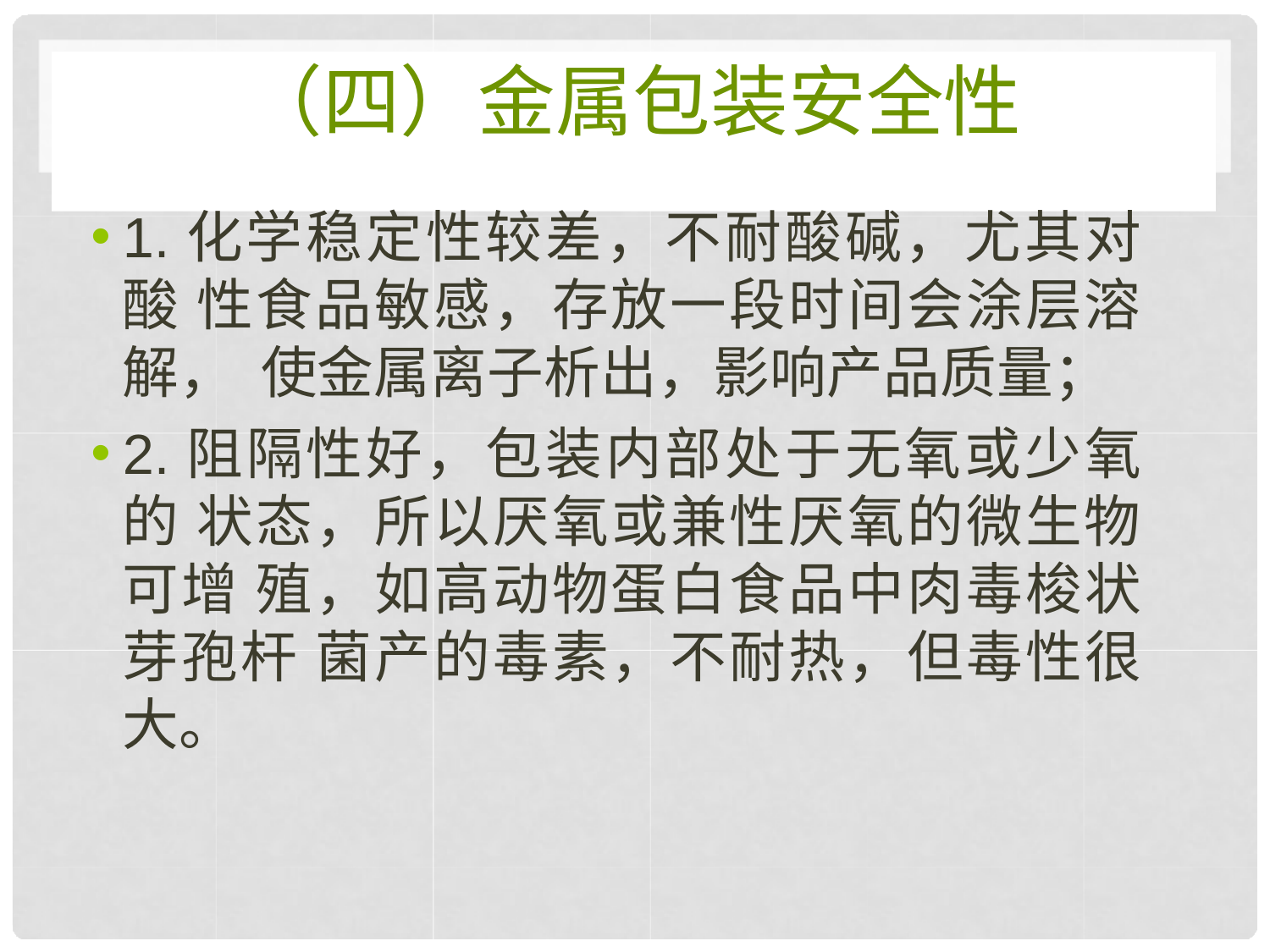

# （四）金属包装安全性
1.化学稳定性较差，不耐酸碱，尤其对酸 性食品敏感，存放一段时间会涂层溶解，  使金属离子析出，影响产品质量；
2.阻隔性好，包装内部处于无氧或少氧的 状态，所以厌氧或兼性厌氧的微生物可增 殖，如高动物蛋白食品中肉毒梭状芽孢杆 菌产的毒素，不耐热，但毒性很大。